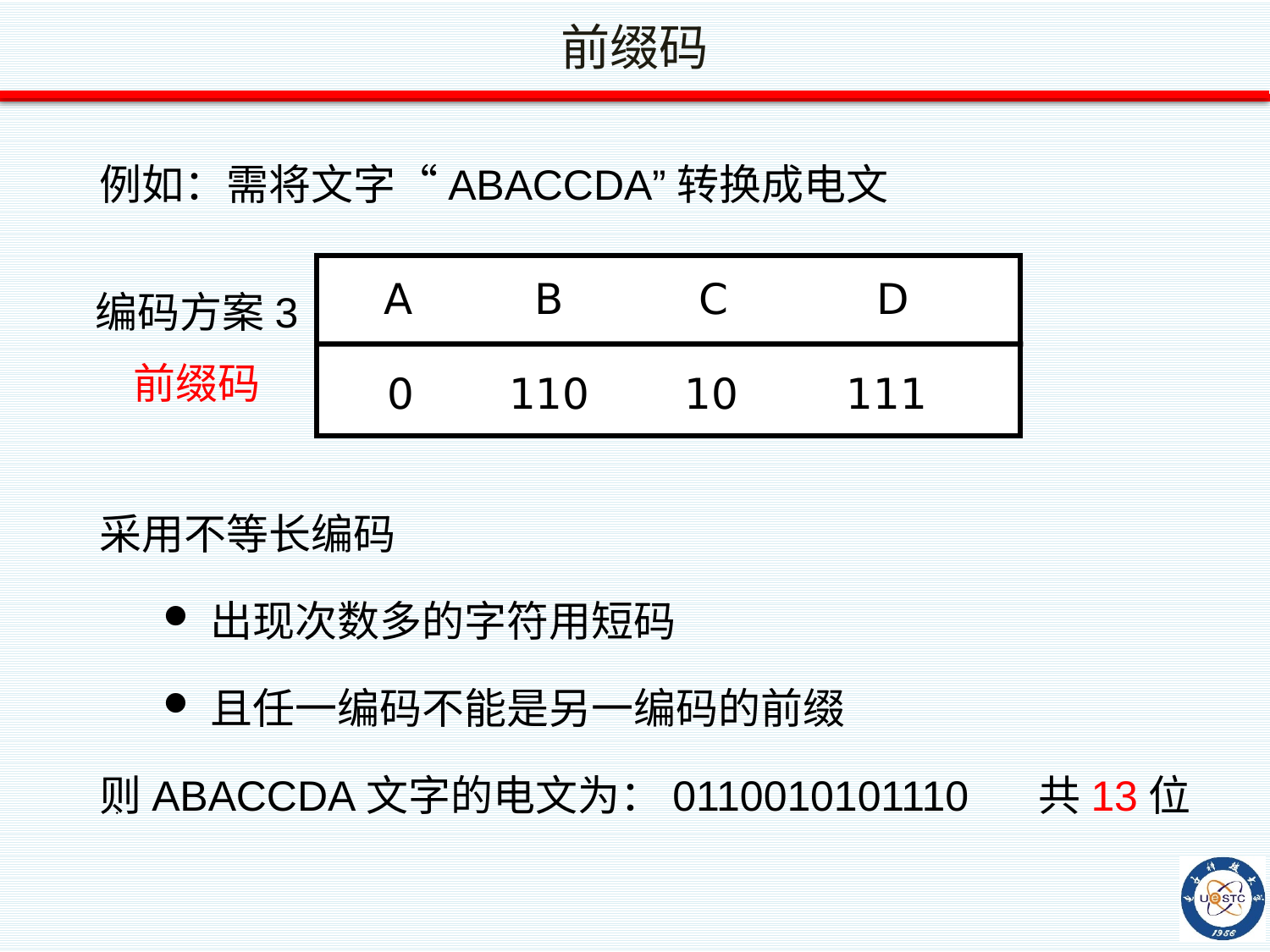

前缀码
例如：需将文字“ABACCDA”转换成电文

    A         B          C           D
编码方案3
前缀码
    0       110       10        111
采用不等长编码
出现次数多的字符用短码
且任一编码不能是另一编码的前缀
则ABACCDA文字的电文为：0110010101110     共13位